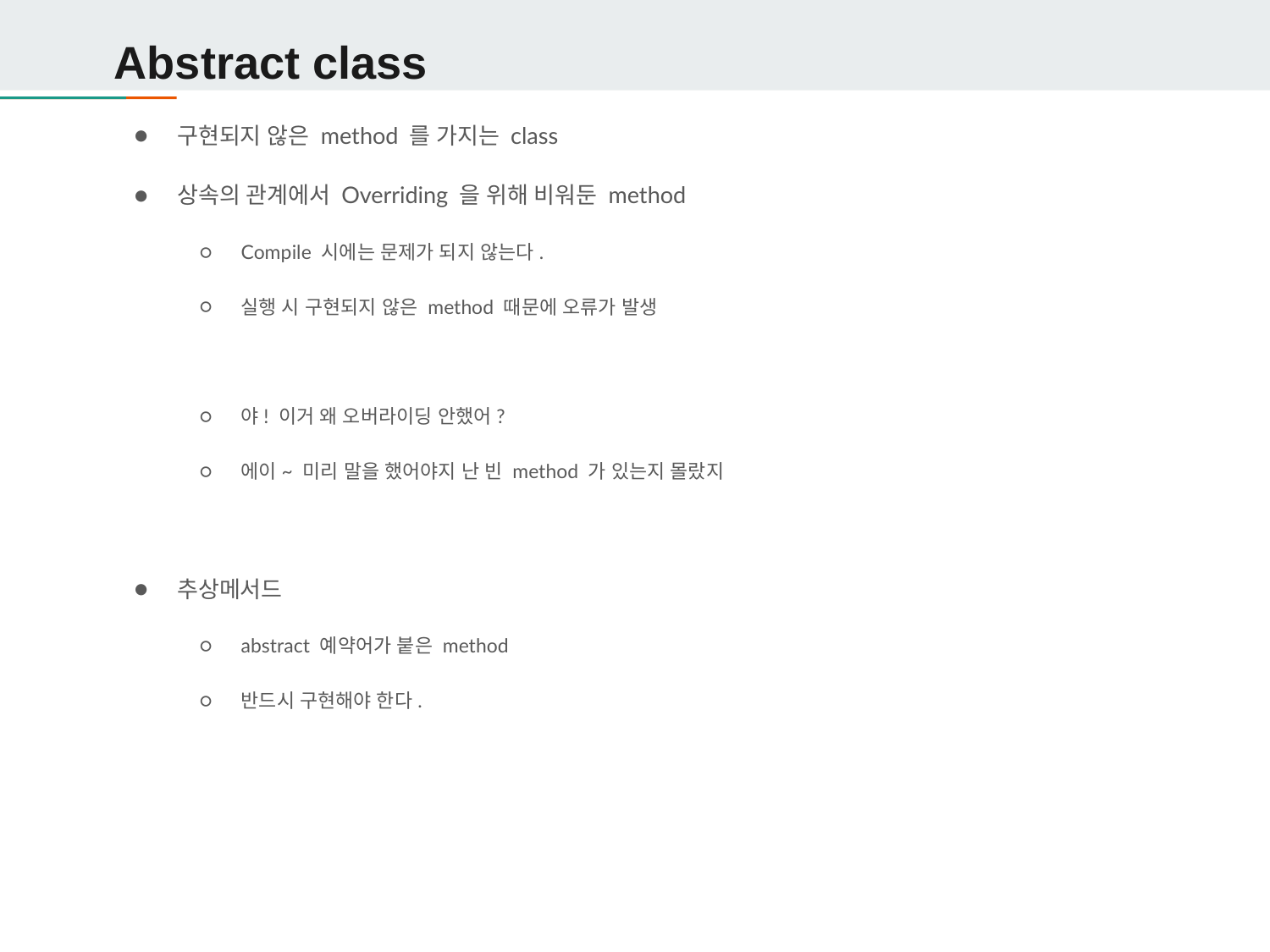

# Abstract class
구현되지 않은 method 를 가지는 class
상속의 관계에서 Overriding 을 위해 비워둔 method
Compile 시에는 문제가 되지 않는다.
실행 시 구현되지 않은 method 때문에 오류가 발생

야! 이거 왜 오버라이딩 안했어?
에이~ 미리 말을 했어야지 난 빈 method 가 있는지 몰랐지

추상메서드
abstract 예약어가 붙은 method
반드시 구현해야 한다.